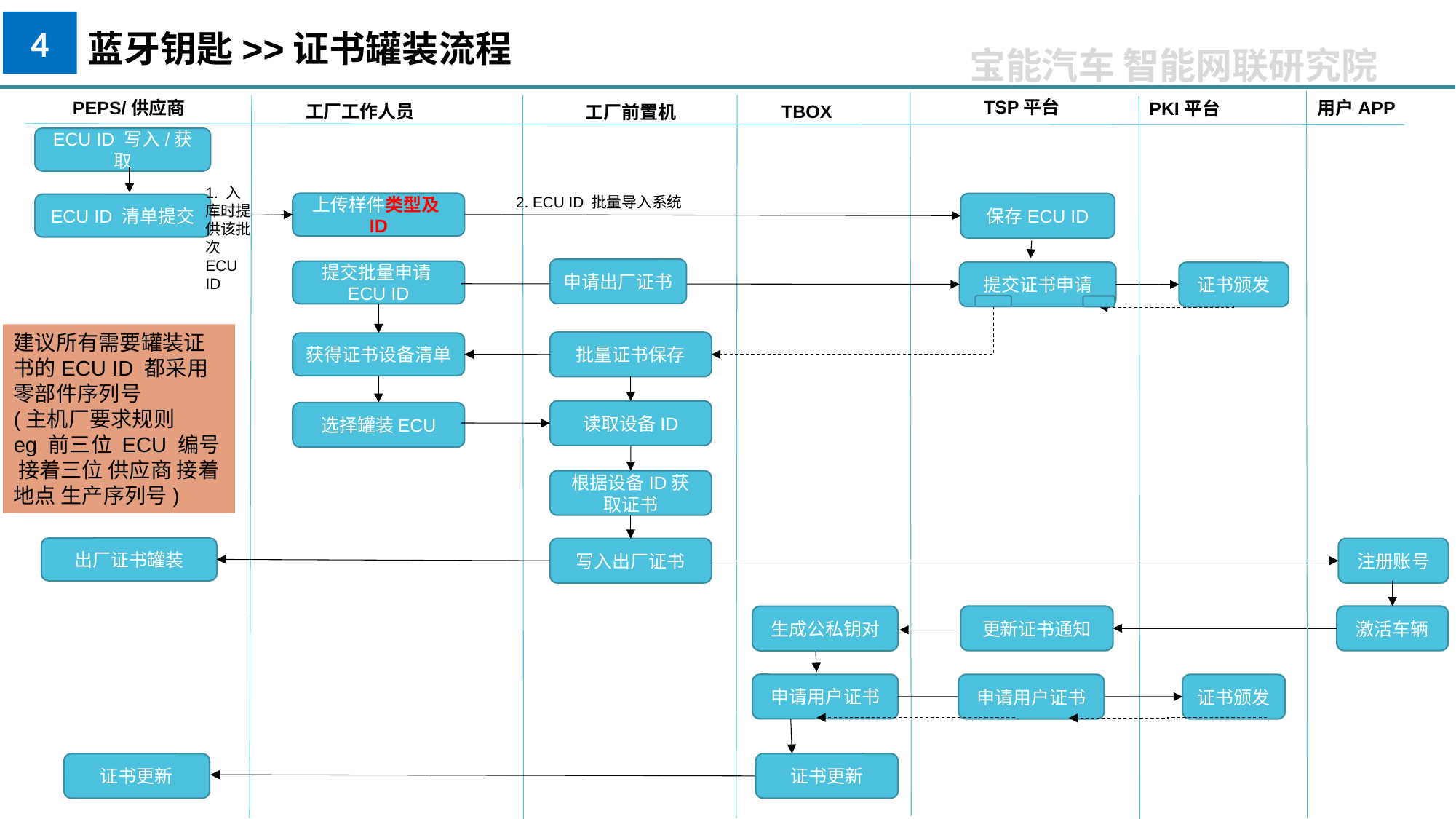

4
蓝牙钥匙>>证书罐装流程
TSP平台
用户APP
PEPS/供应商
PKI平台
TBOX
工厂工作人员
工厂前置机
ECU ID 写入/获取
1. 入库时提供该批次ECU ID
2. ECU ID 批量导入系统
上传样件类型及ID
保存ECU ID
ECU ID 清单提交
申请出厂证书
提交批量申请ECU ID
提交证书申请
证书颁发

建议所有需要罐装证书的ECU ID 都采用零部件序列号
(主机厂要求规则
eg 前三位 ECU 编号  接着三位 供应商 接着 地点 生产序列号)
批量证书保存
获得证书设备清单
读取设备ID
选择罐装ECU
根据设备ID获取证书
出厂证书罐装
写入出厂证书
注册账号
更新证书通知
激活车辆
生成公私钥对
申请用户证书
申请用户证书
证书颁发
证书更新
证书更新